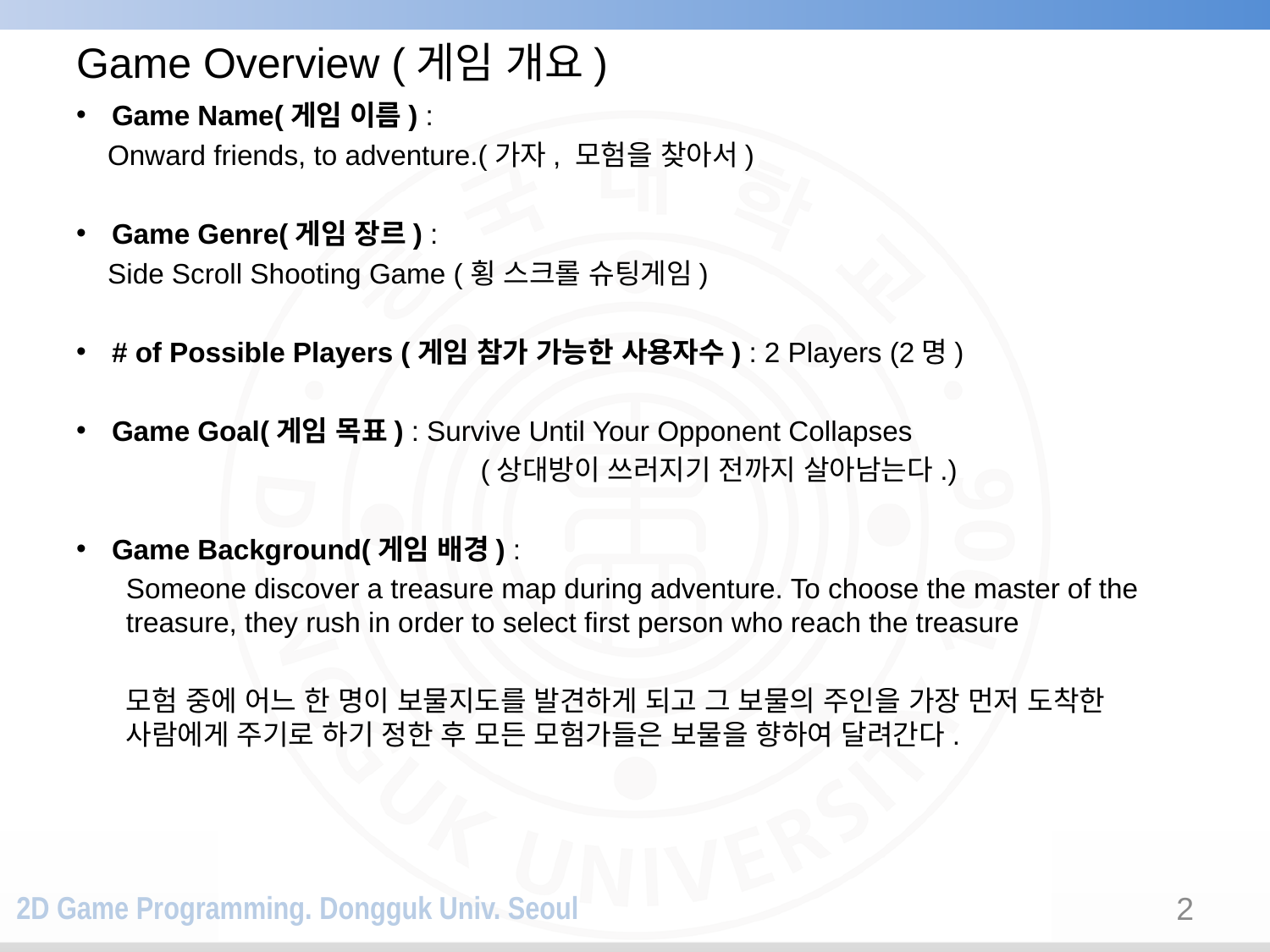

# Game Overview (게임 개요)
Game Name(게임 이름) :
    Onward friends, to adventure.(가자, 모험을 찾아서)

Game Genre(게임 장르) :
    Side Scroll Shooting Game (횡 스크롤 슈팅게임)

# of Possible Players (게임 참가 가능한 사용자수) : 2 Players (2명)

Game Goal(게임 목표) : Survive Until Your Opponent Collapses
			   (상대방이 쓰러지기 전까지 살아남는다.)

Game Background(게임 배경) :
Someone discover a treasure map during adventure. To choose the master of the treasure, they rush in order to select first person who reach the treasure

모험 중에 어느 한 명이 보물지도를 발견하게 되고 그 보물의 주인을 가장 먼저 도착한 사람에게 주기로 하기 정한 후 모든 모험가들은 보물을 향하여 달려간다.
2